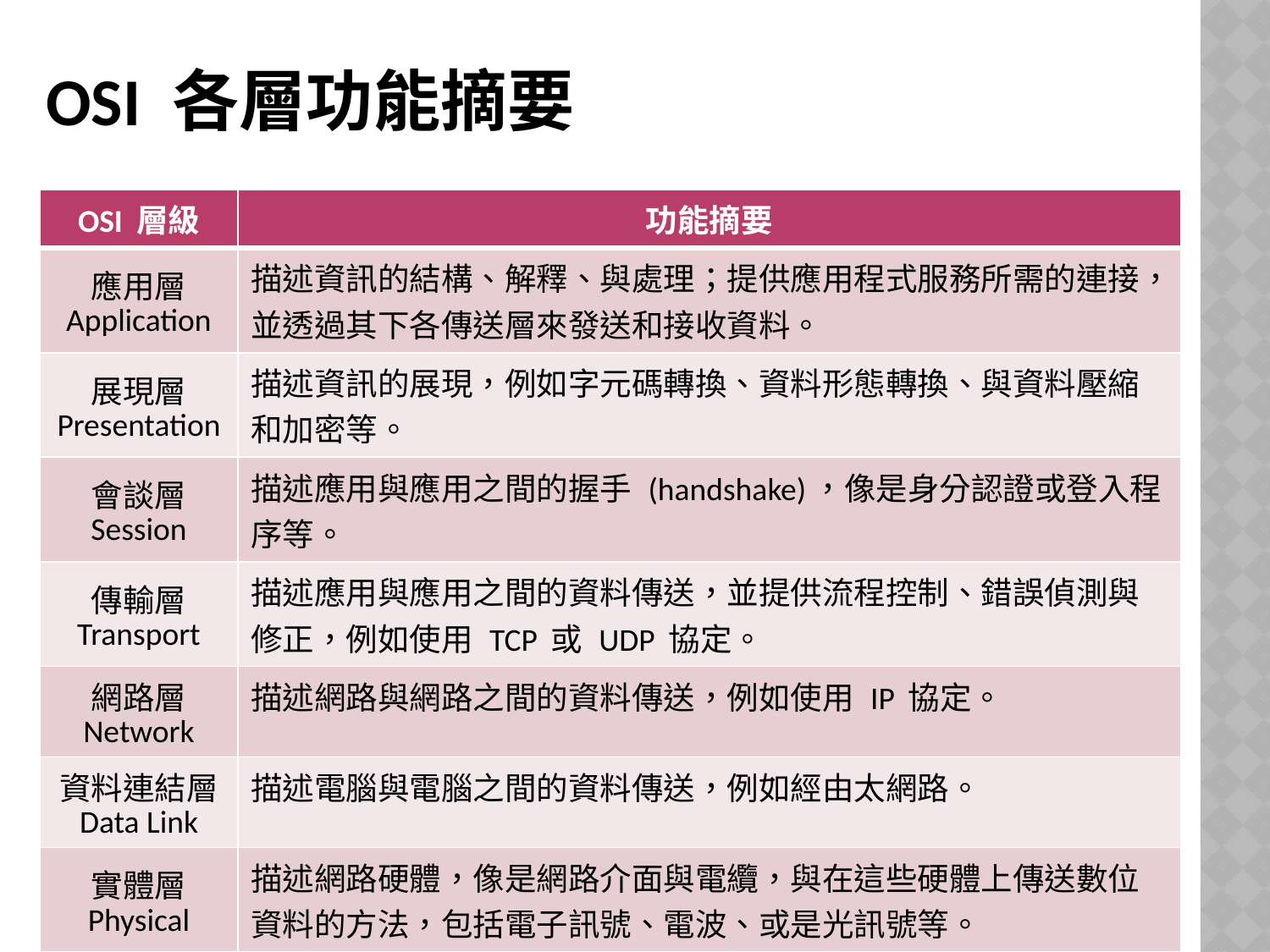

# OSI 各層功能摘要
| OSI 層級 | 功能摘要 |
| --- | --- |
| 應用層 Application | 描述資訊的結構、解釋、與處理；提供應用程式服務所需的連接，並透過其下各傳送層來發送和接收資料。 |
| 展現層 Presentation | 描述資訊的展現，例如字元碼轉換、資料形態轉換、與資料壓縮和加密等。 |
| 會談層 Session | 描述應用與應用之間的握手 (handshake)，像是身分認證或登入程序等。 |
| 傳輸層 Transport | 描述應用與應用之間的資料傳送，並提供流程控制、錯誤偵測與修正，例如使用 TCP 或 UDP 協定。 |
| 網路層 Network | 描述網路與網路之間的資料傳送，例如使用 IP 協定。 |
| 資料連結層 Data Link | 描述電腦與電腦之間的資料傳送，例如經由太網路。 |
| 實體層 Physical | 描述網路硬體，像是網路介面與電纜，與在這些硬體上傳送數位資料的方法，包括電子訊號、電波、或是光訊號等。 |